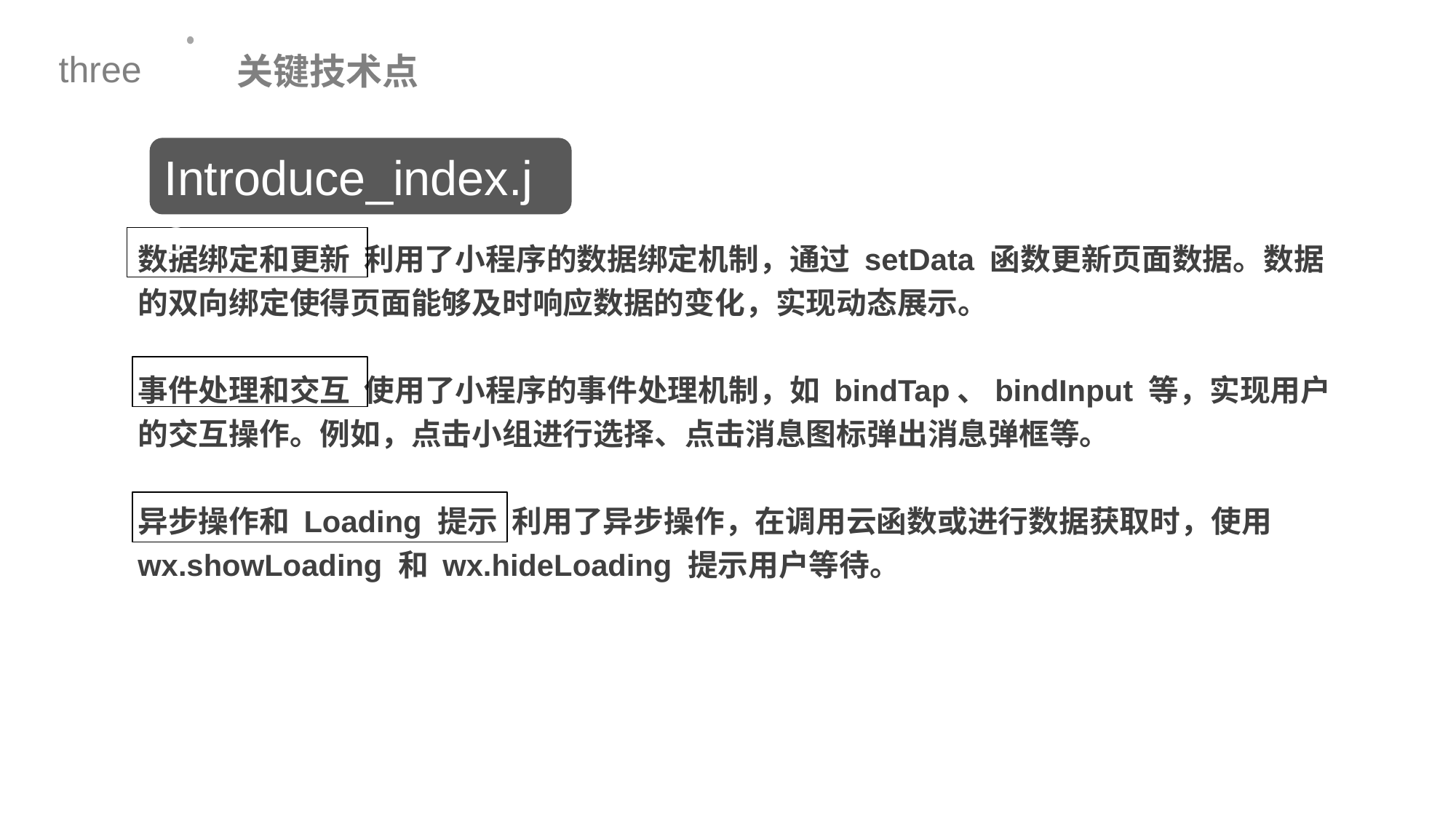

关键技术点

three
Introduce_index.js
数据绑定和更新  利用了小程序的数据绑定机制，通过 setData 函数更新页面数据。数据的双向绑定使得页面能够及时响应数据的变化，实现动态展示。

事件处理和交互  使用了小程序的事件处理机制，如 bindTap、bindInput 等，实现用户的交互操作。例如，点击小组进行选择、点击消息图标弹出消息弹框等。

异步操作和 Loading 提示  利用了异步操作，在调用云函数或进行数据获取时，使用 wx.showLoading 和 wx.hideLoading 提示用户等待。